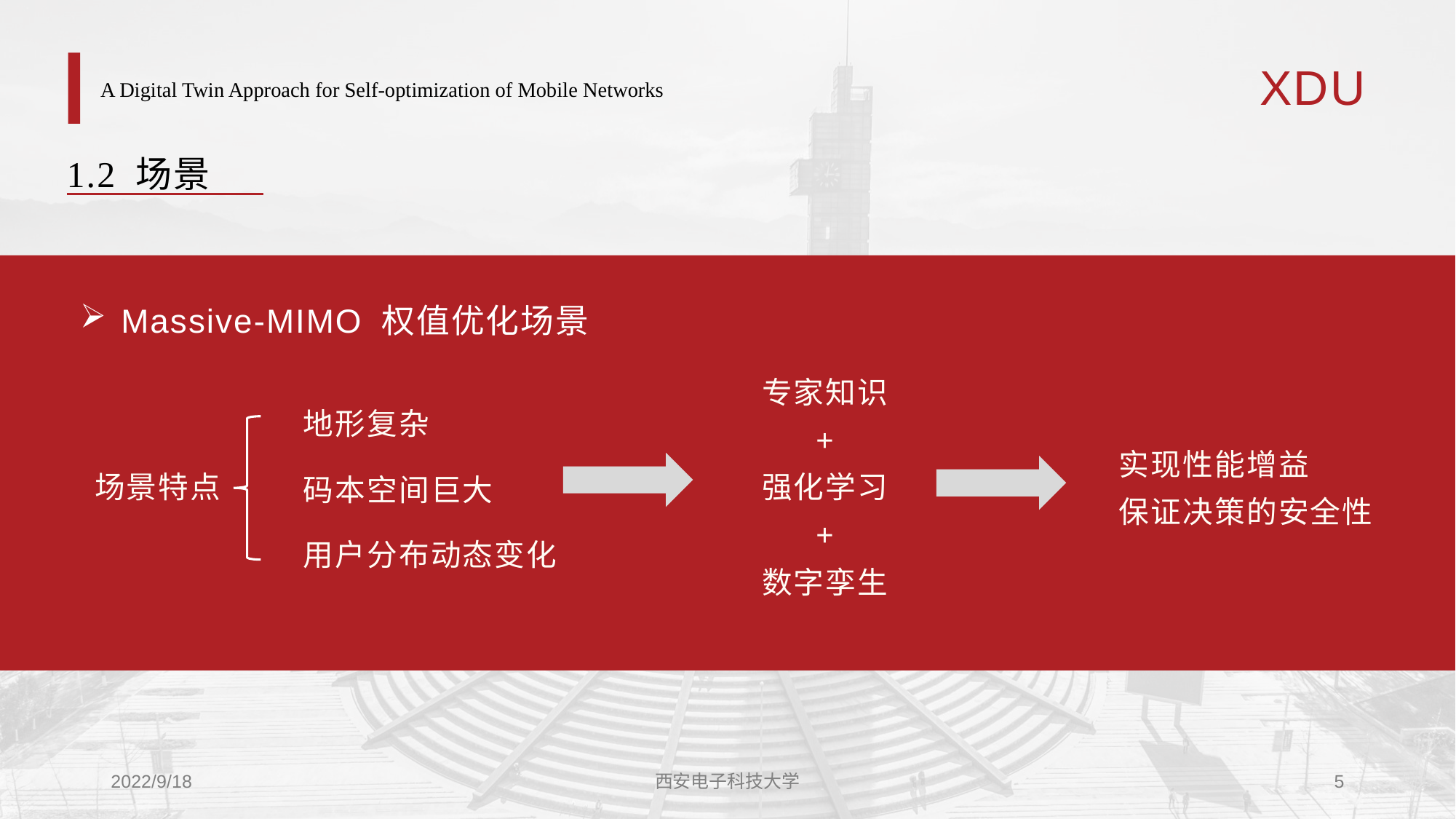

# A Digital Twin Approach for Self-optimization of Mobile Networks
1.2 场景
Massive-MIMO 权值优化场景

专家知识
+
强化学习
+
数字孪生
地形复杂

实现性能增益
保证决策的安全性
场景特点

码本空间巨大

用户分布动态变化
2022/9/18
西安电子科技大学
5